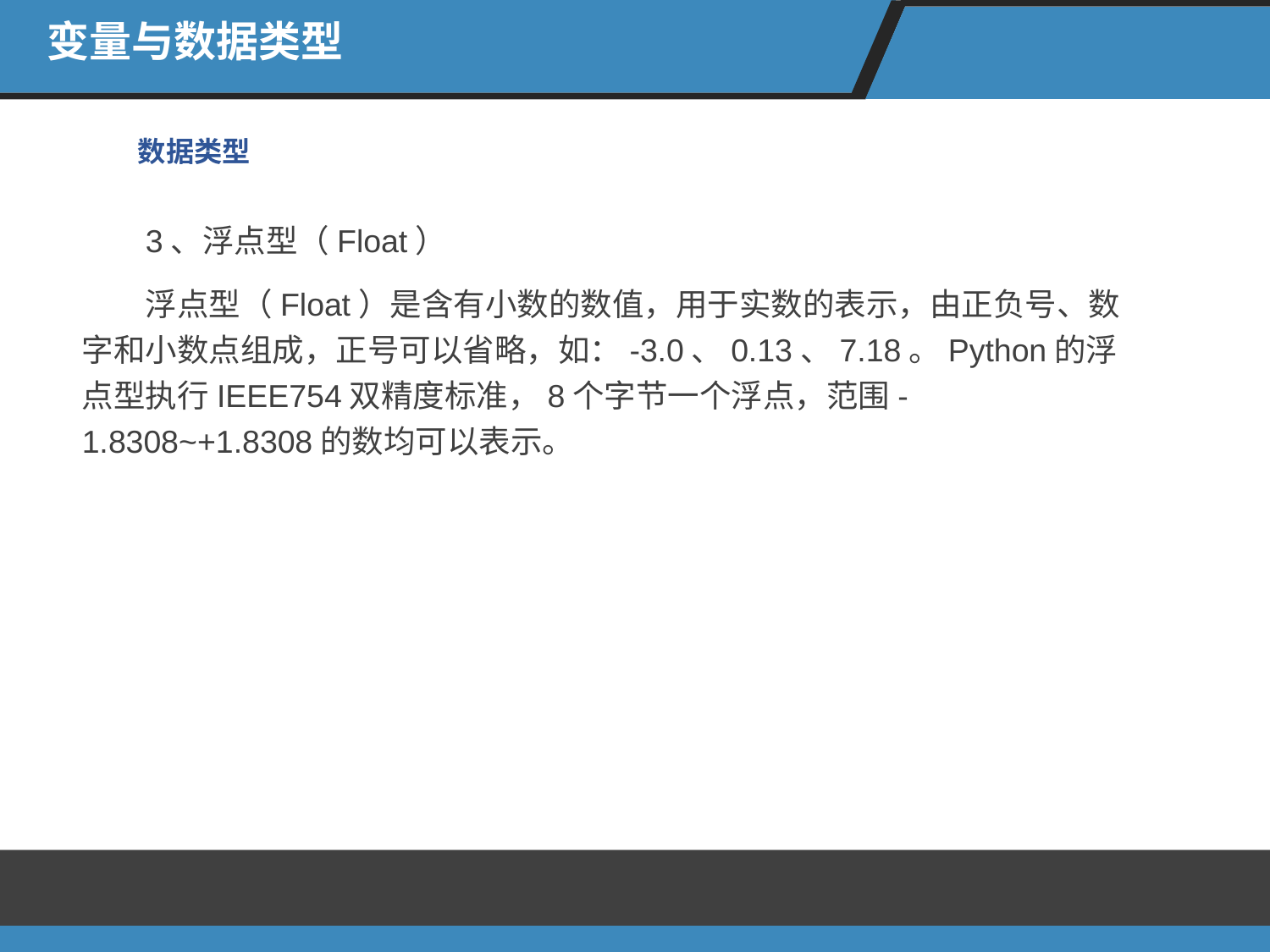

变量与数据类型
数据类型
3、浮点型（Float）
浮点型（Float）是含有小数的数值，用于实数的表示，由正负号、数字和小数点组成，正号可以省略，如：-3.0、0.13、7.18。Python的浮点型执行IEEE754双精度标准，8个字节一个浮点，范围-1.8308~+1.8308的数均可以表示。